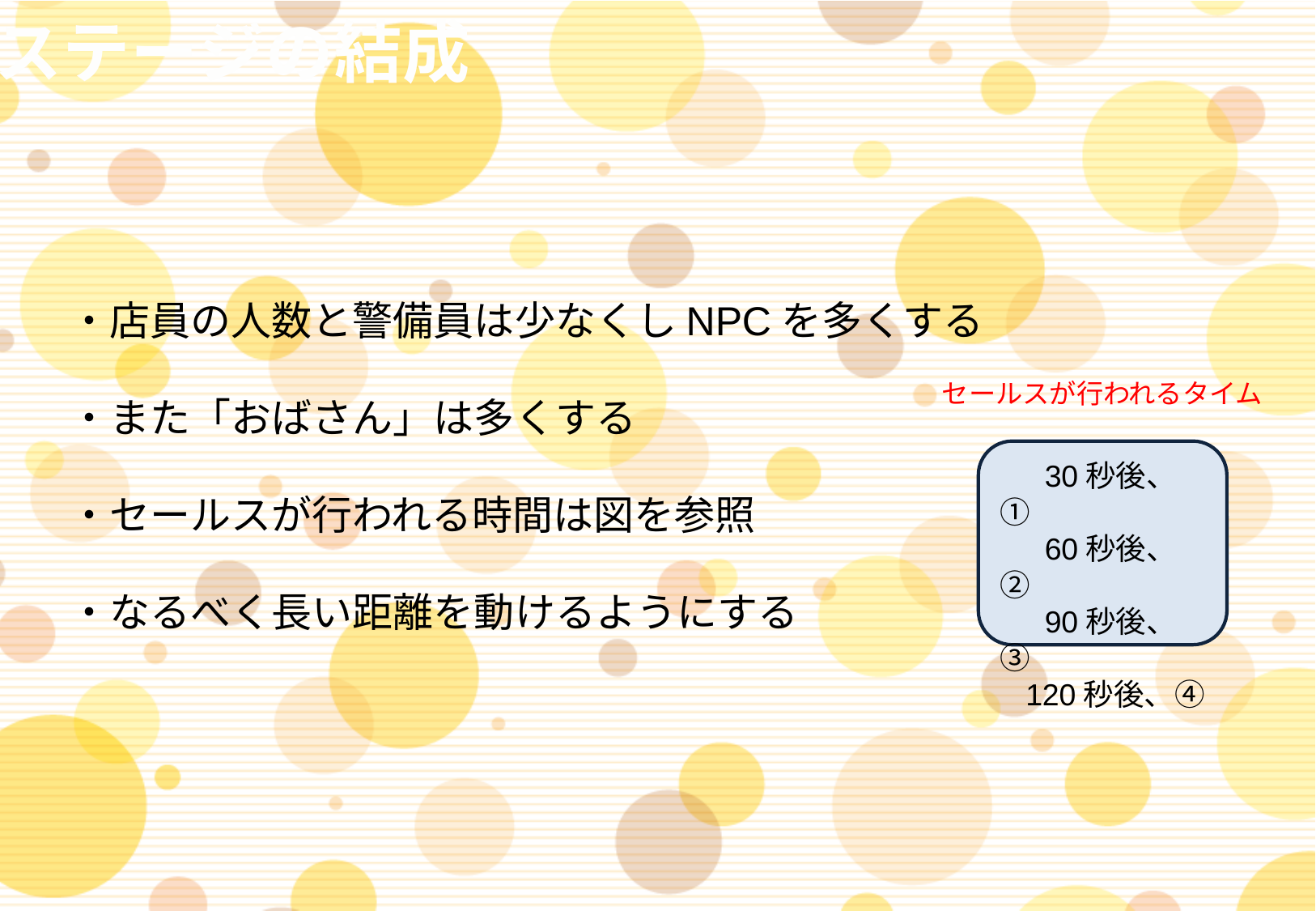

ステージの結成
・店員の人数と警備員は少なくしNPCを多くする

・また「おばさん」は多くする

・セールスが行われる時間は図を参照

・なるべく長い距離を動けるようにする
セールスが行われるタイム
　 30秒後、①
　 60秒後、②
　 90秒後、③
   120秒後、④